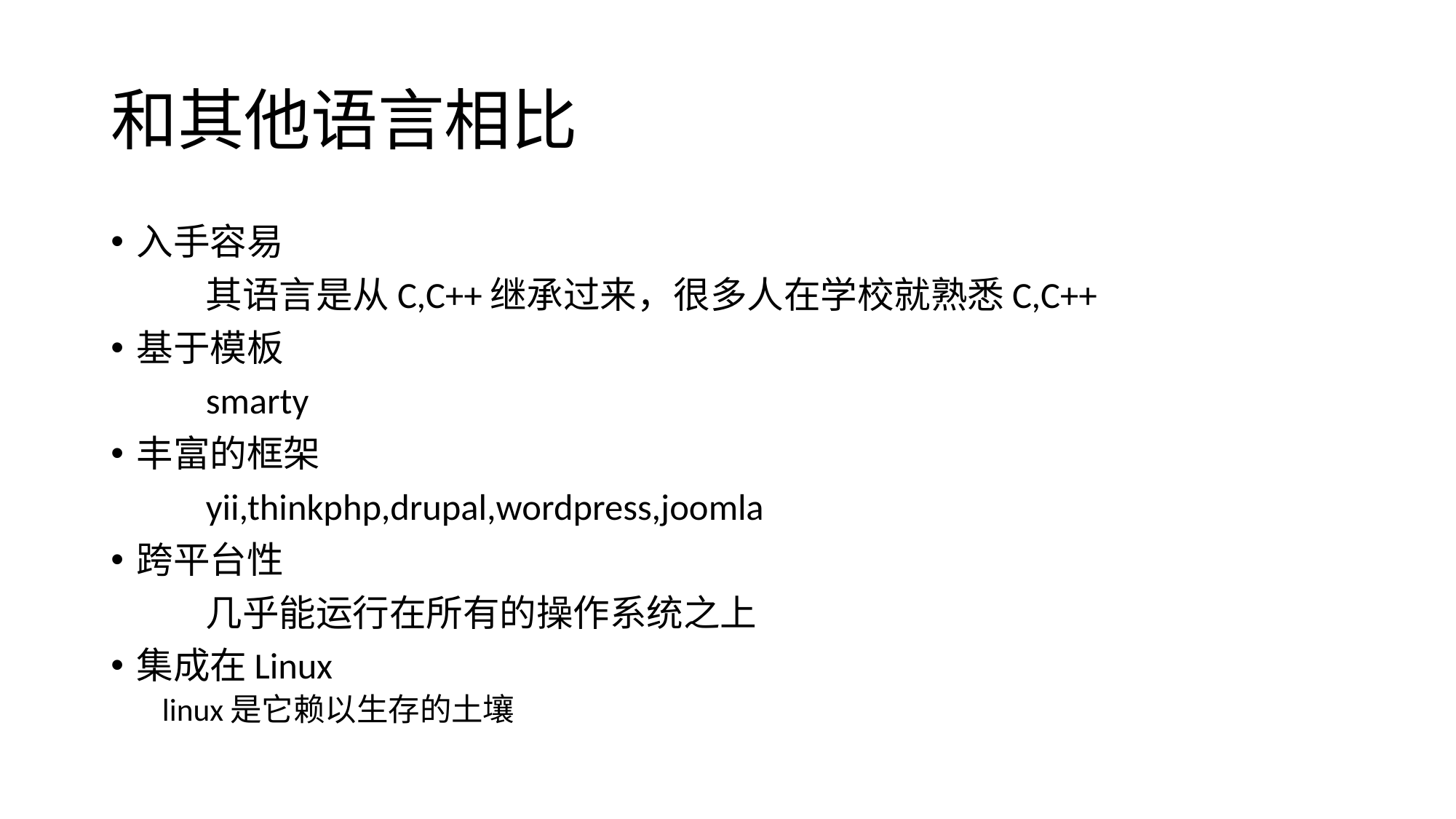

# 和其他语言相比
入手容易
	其语言是从C,C++继承过来，很多人在学校就熟悉C,C++
基于模板
	smarty
丰富的框架
	yii,thinkphp,drupal,wordpress,joomla
跨平台性
	几乎能运行在所有的操作系统之上
集成在Linux
	linux是它赖以生存的土壤